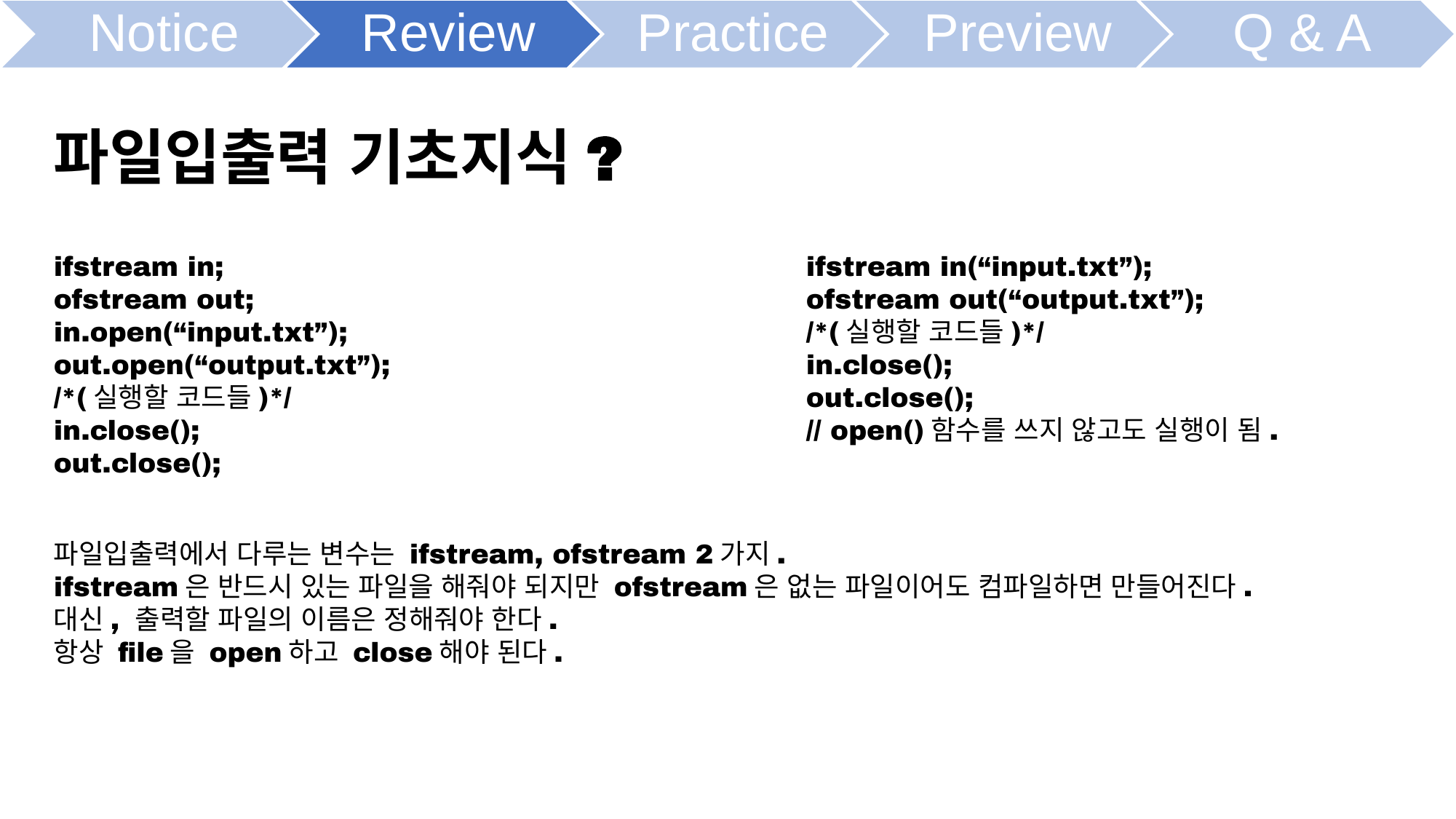

Notice
Review
Practice
Preview
Q & A
파일입출력 기초지식?
ifstream in;
ofstream out;
in.open(“input.txt”);
out.open(“output.txt”);
/*(실행할 코드들)*/
in.close();
out.close();
ifstream in(“input.txt”);
ofstream out(“output.txt”);
/*(실행할 코드들)*/
in.close();
out.close();
// open()함수를 쓰지 않고도 실행이 됨.
파일입출력에서 다루는 변수는 ifstream, ofstream 2가지.
ifstream은 반드시 있는 파일을 해줘야 되지만 ofstream은 없는 파일이어도 컴파일하면 만들어진다.
대신, 출력할 파일의 이름은 정해줘야 한다.
항상 file을 open하고 close해야 된다.